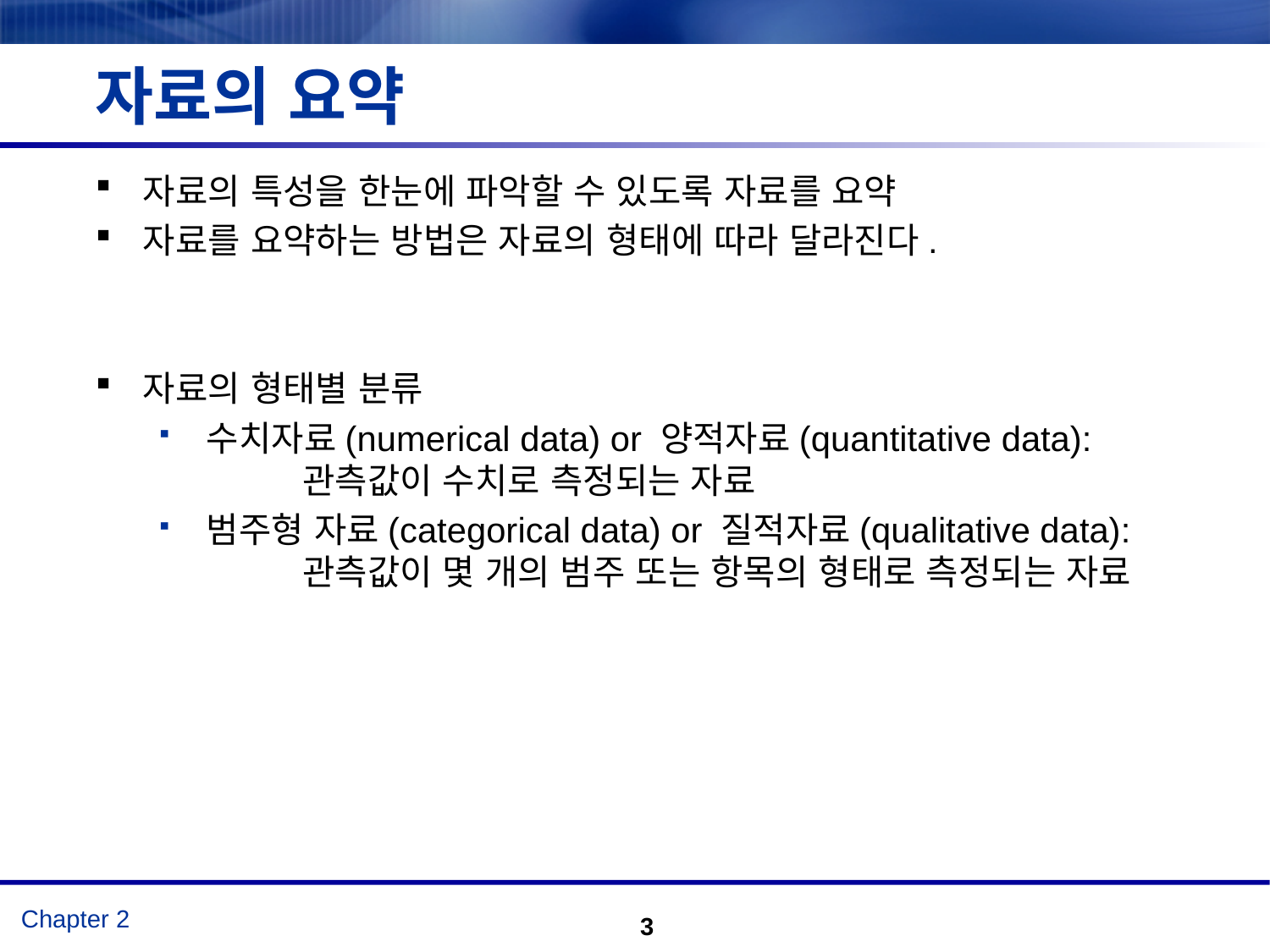

# 자료의 요약
자료의 특성을 한눈에 파악할 수 있도록 자료를 요약
자료를 요약하는 방법은 자료의 형태에 따라 달라진다.

자료의 형태별 분류
수치자료(numerical data) or 양적자료(quantitative data):
         관측값이 수치로 측정되는 자료
범주형 자료(categorical data) or 질적자료(qualitative data):
         관측값이 몇 개의 범주 또는 항목의 형태로 측정되는 자료
3